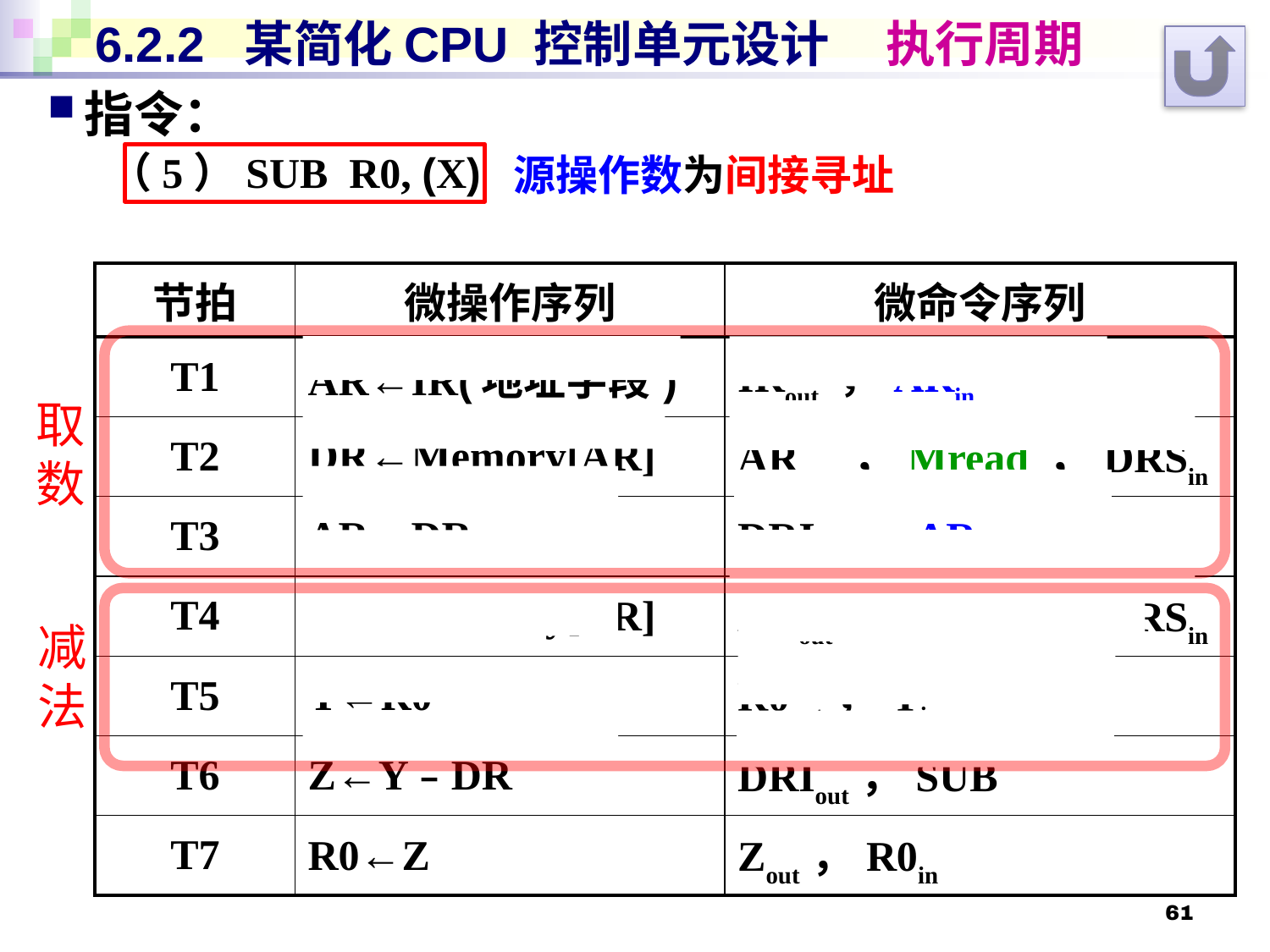

# 6.2.2  某简化CPU 控制单元设计     执行周期

指令：
（5）SUB  R0, (X)
源操作数为间接寻址

| 节拍 | 微操作序列 | 微命令序列 |
| --- | --- | --- |
| T1 | AR←IR(地址字段) | IRout ，ARin |
| T2 | DR←Memory[AR] | ARout ，Mread ，DRSin |
| T3 | AR←DR | DRIout ，ARin |
| T4 | DR←Memory[AR] | ARout ，Mread ，DRSin |
| T5 | Y←R0 | R0out ，Yin |
| T6 | Z←Y﹣DR | DRIout ，SUB |
| T7 | R0←Z | Zout ，R0in |

取数

减法

61